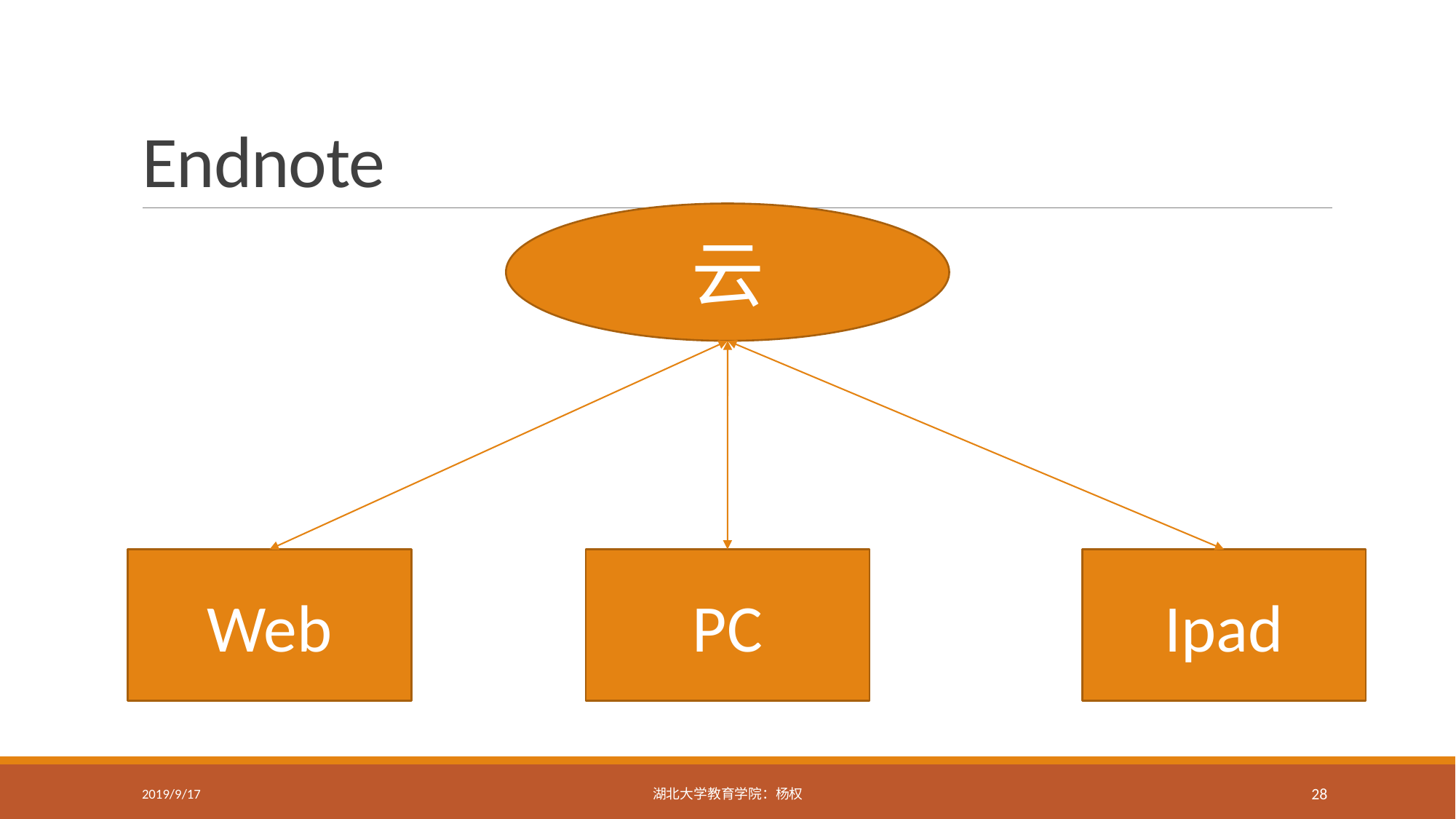

# Endnote
云
Web
PC
Ipad
2019/9/17
湖北大学教育学院：杨权
28